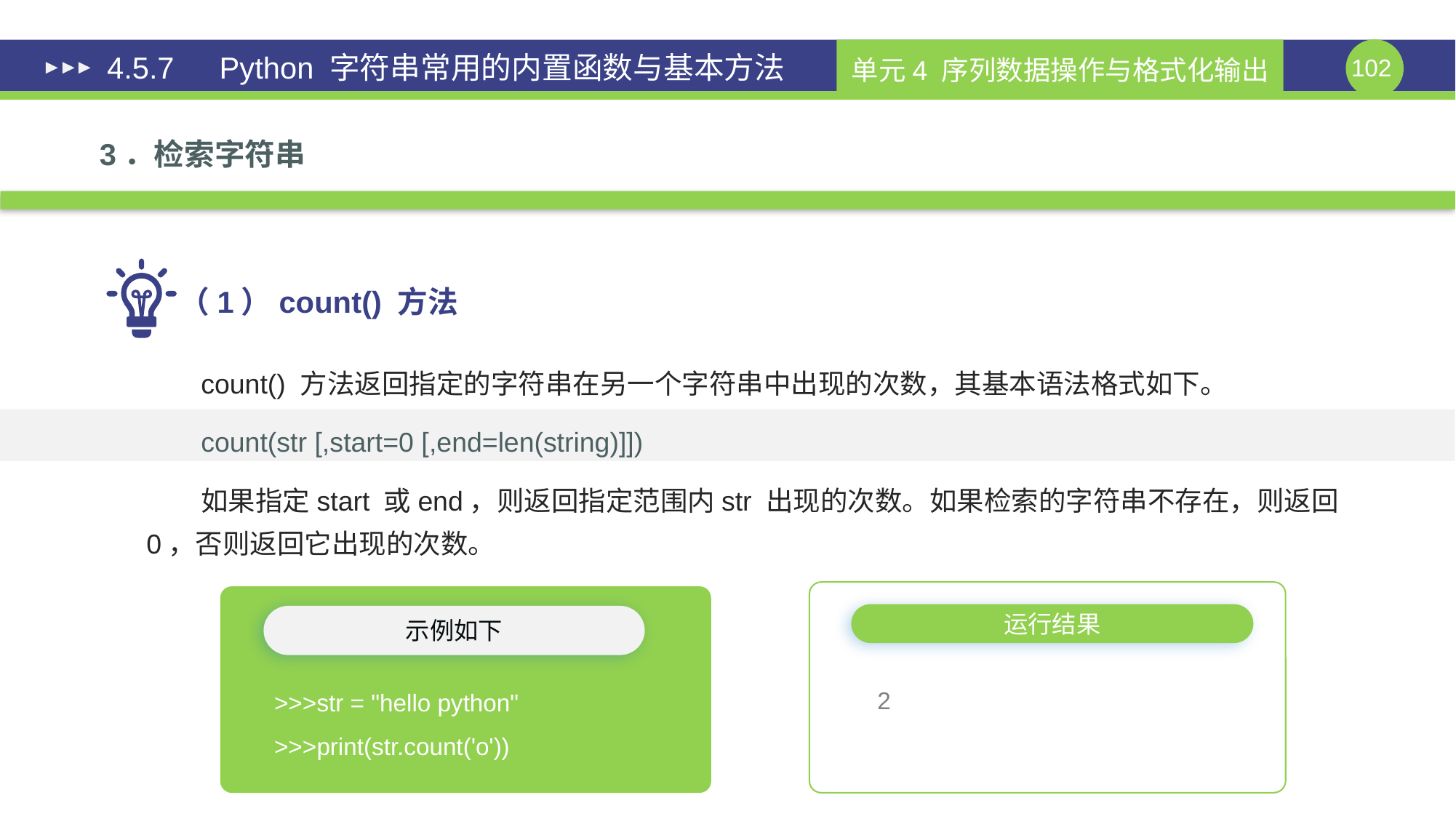

# 4.5.7　Python 字符串常用的内置函数与基本方法
3．检索字符串

（1）count() 方法
count() 方法返回指定的字符串在另一个字符串中出现的次数，其基本语法格式如下。

count(str [,start=0 [,end=len(string)]])

如果指定start 或end，则返回指定范围内str 出现的次数。如果检索的字符串不存在，则返回0，否则返回它出现的次数。

运行结果
示例如下
2
>>>str = "hello python"
>>>print(str.count('o'))